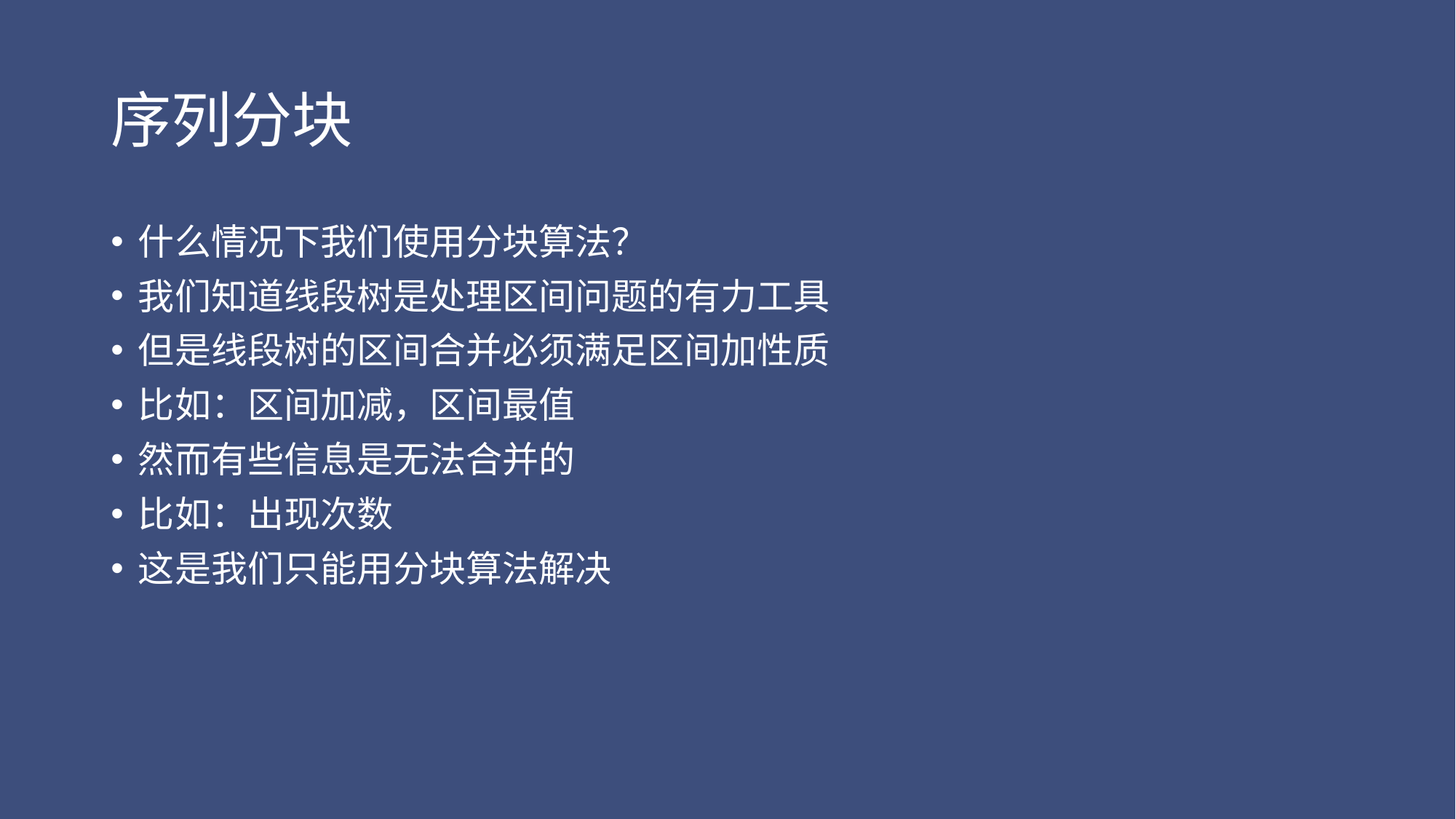

# 序列分块
什么情况下我们使用分块算法？
我们知道线段树是处理区间问题的有力工具
但是线段树的区间合并必须满足区间加性质
比如：区间加减，区间最值
然而有些信息是无法合并的
比如：出现次数
这是我们只能用分块算法解决